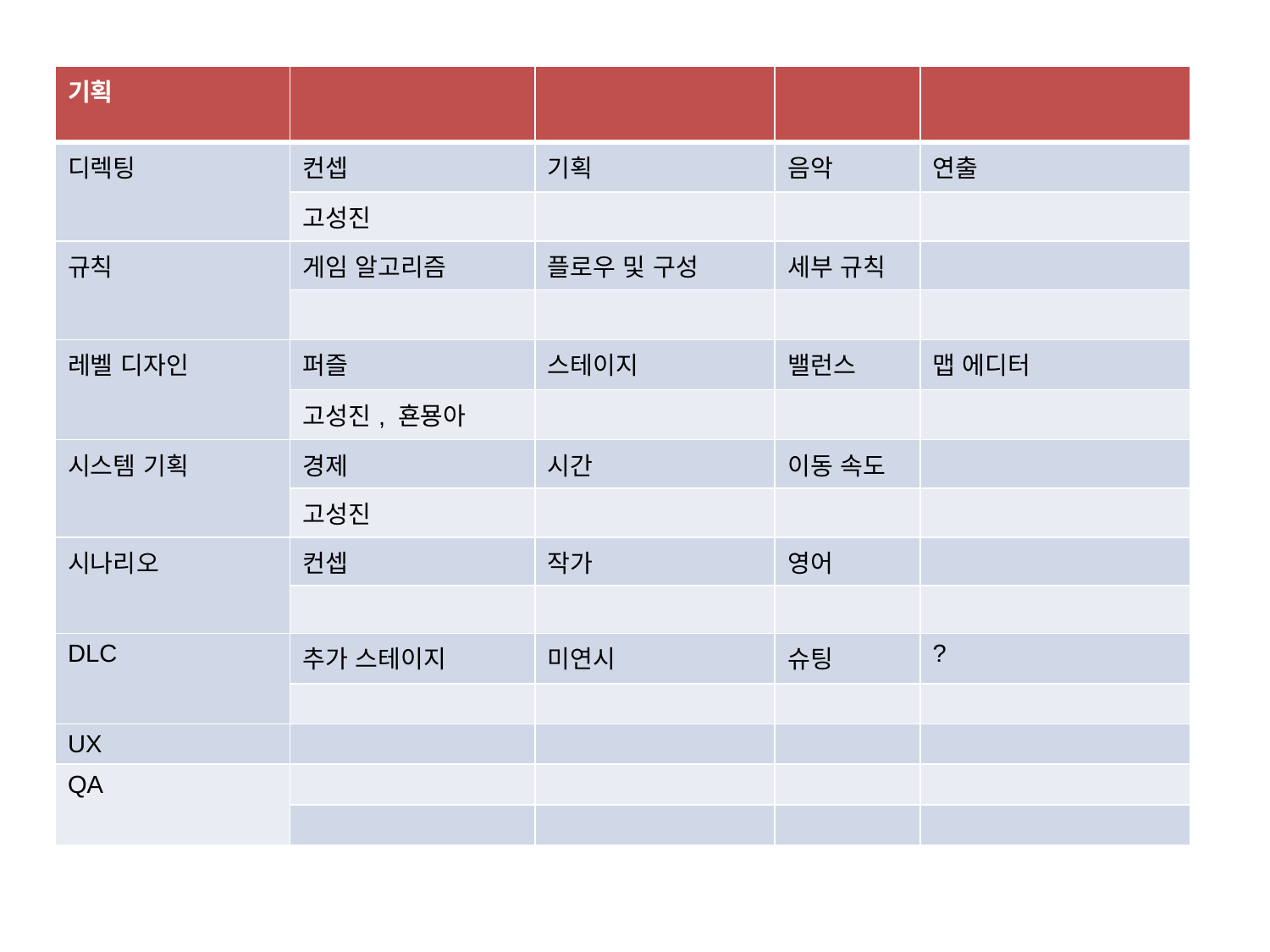

| 기획 |  |  |  |  |
| --- | --- | --- | --- | --- |
| 디렉팅 | 컨셉 | 기획 | 음악 | 연출 |
|  | 고성진 |  |  |  |
| 규칙 | 게임 알고리즘 | 플로우 및 구성 | 세부 규칙 |  |
|  |  |  |  |  |
| 레벨 디자인 | 퍼즐 | 스테이지 | 밸런스 | 맵 에디터 |
|  | 고성진, 횬묭아 |  |  |  |
| 시스템 기획 | 경제 | 시간 | 이동 속도 |  |
|  | 고성진 |  |  |  |
| 시나리오 | 컨셉 | 작가 | 영어 |  |
|  |  |  |  |  |
| DLC | 추가 스테이지 | 미연시 | 슈팅 | ? |
|  |  |  |  |  |
| UX |  |  |  |  |
| QA |  |  |  |  |
|  |  |  |  |  |